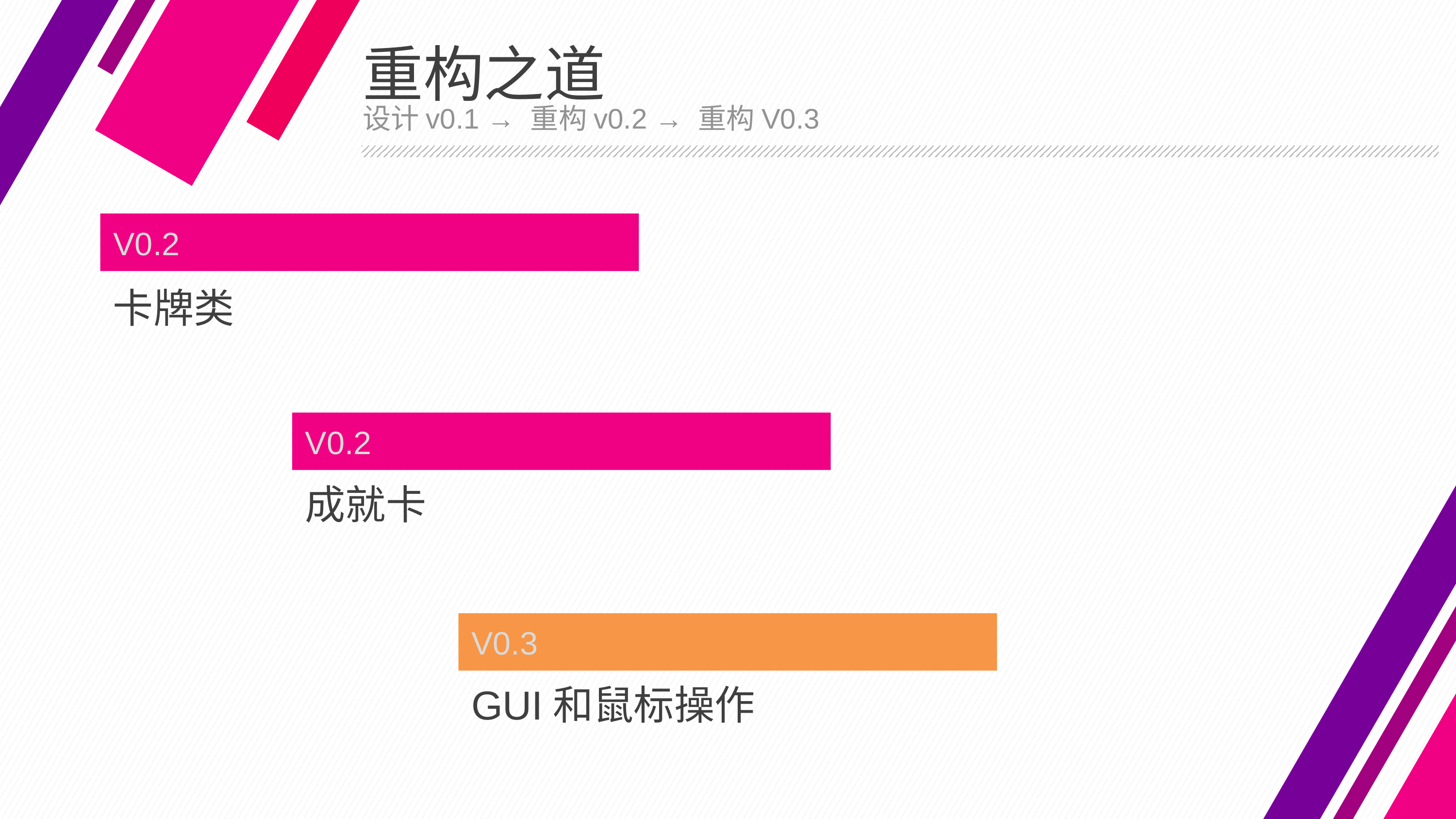

# 重构之道
设计v0.1 → 重构v0.2 → 重构V0.3
V0.2
卡牌类
V0.2
成就卡
V0.3
GUI和鼠标操作